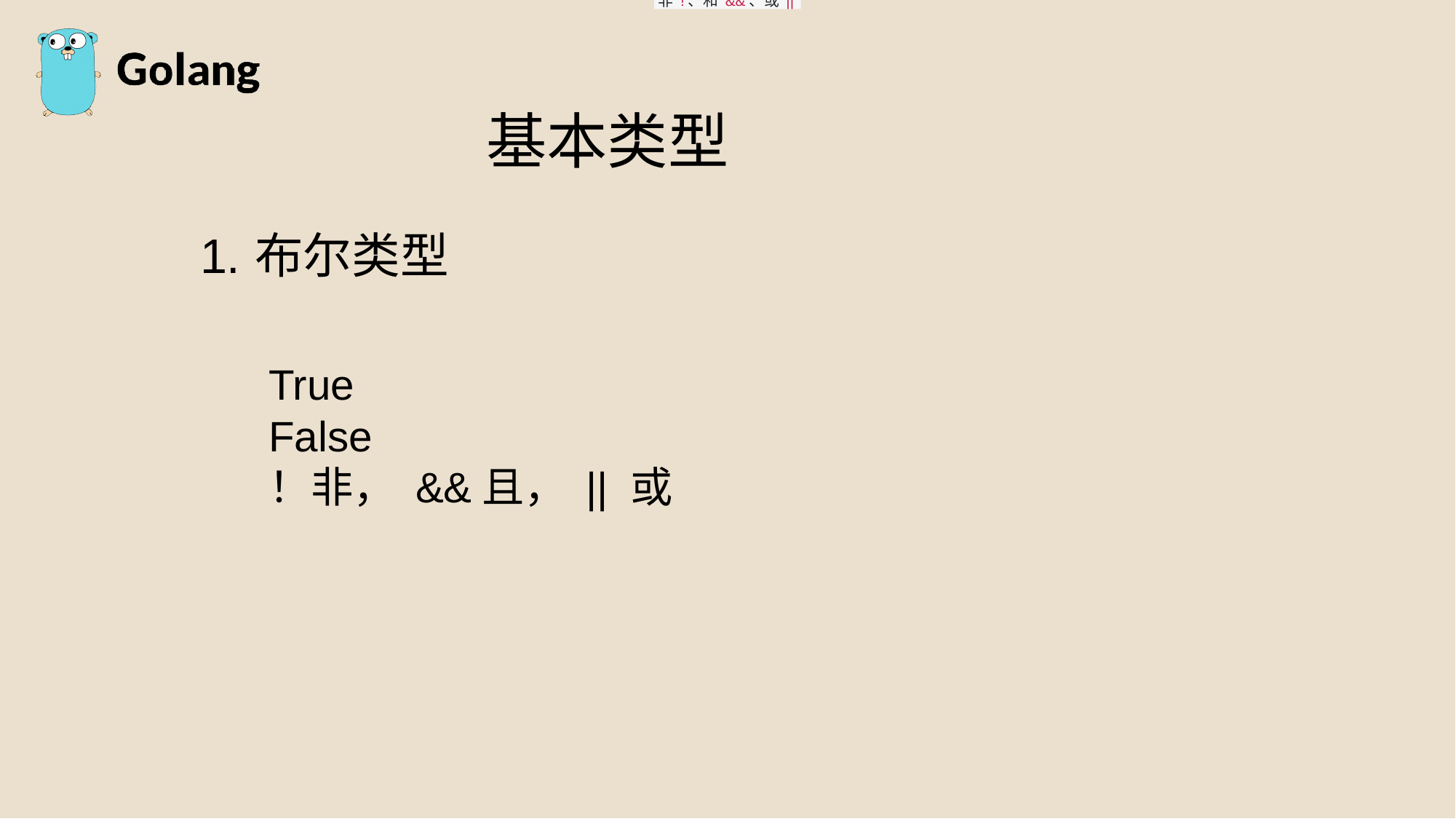

非 !、和 &&、或 ||
基本类型
布尔类型
True
False
！非， &&且， || 或